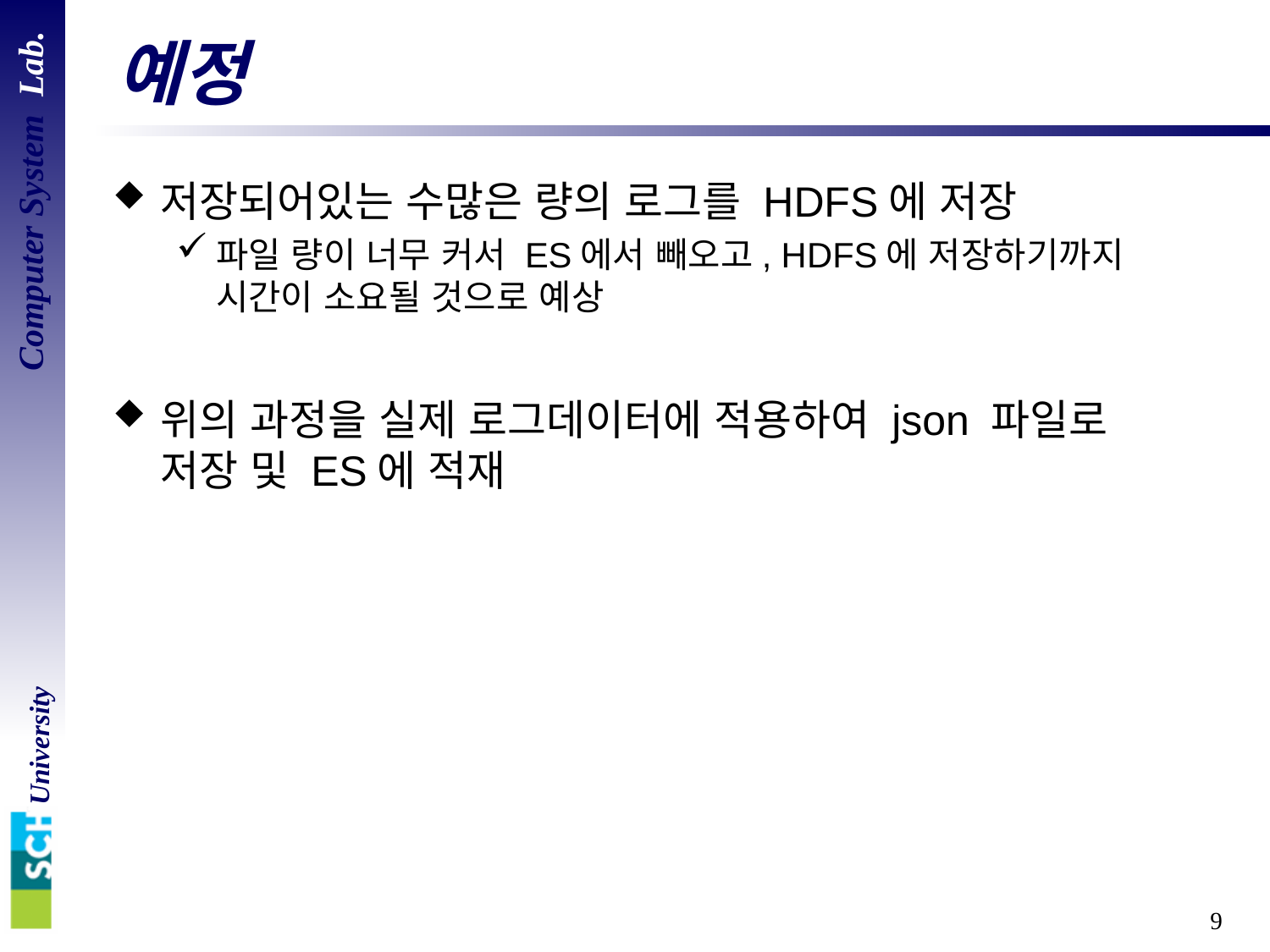

# 예정

저장되어있는 수많은 량의 로그를 HDFS에 저장
파일 량이 너무 커서 ES에서 빼오고, HDFS에 저장하기까지 시간이 소요될 것으로 예상

위의 과정을 실제 로그데이터에 적용하여 json 파일로 저장 및 ES에 적재